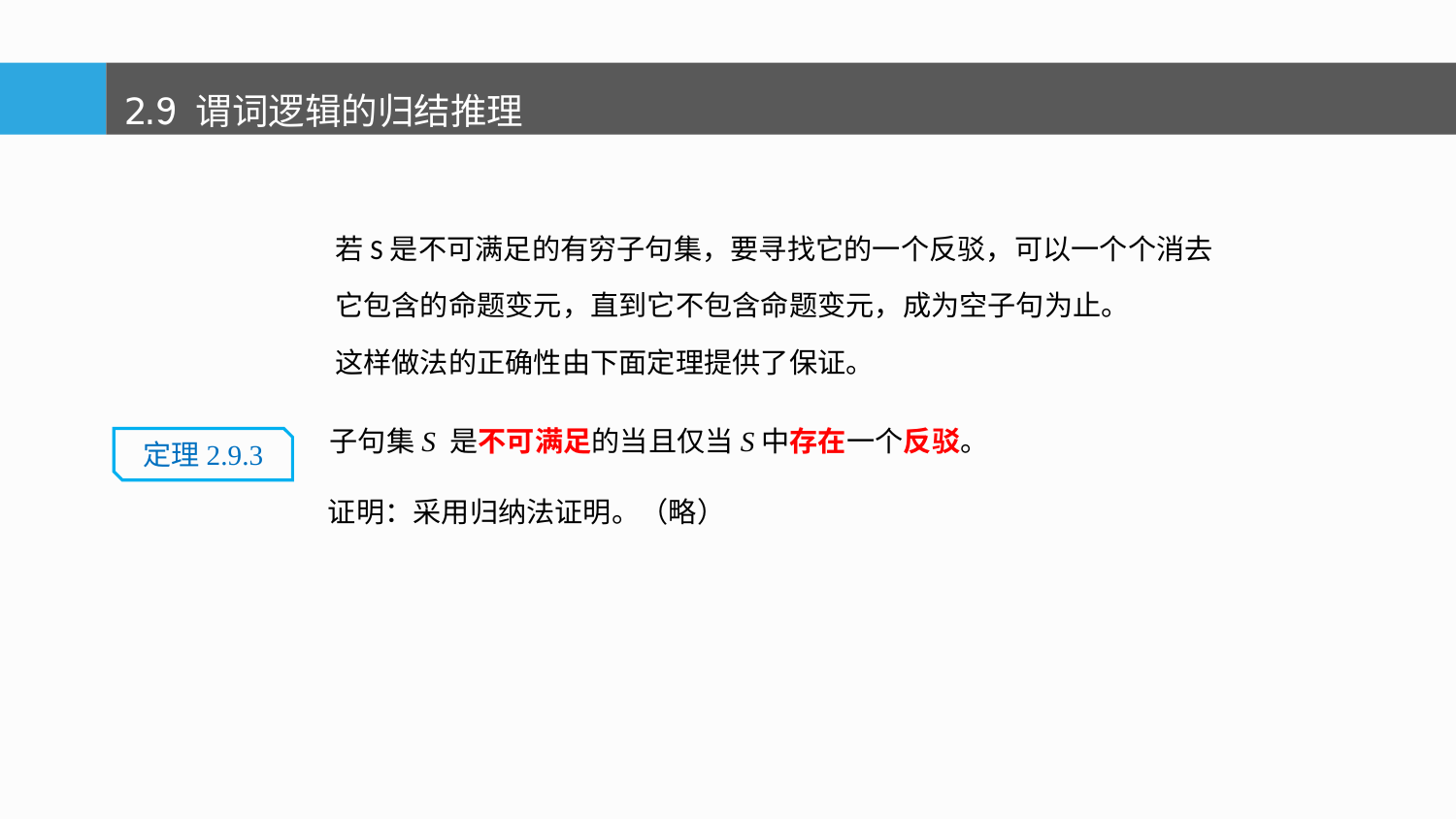

2.9 谓词逻辑的归结推理

        若S是不可满足的有穷子句集，要寻找它的一个反驳，可以一个个消去
        它包含的命题变元，直到它不包含命题变元，成为空子句为止。
        这样做法的正确性由下面定理提供了保证。
子句集S 是不可满足的当且仅当S中存在一个反驳。
定理2.9.3
证明：采用归纳法证明。（略）